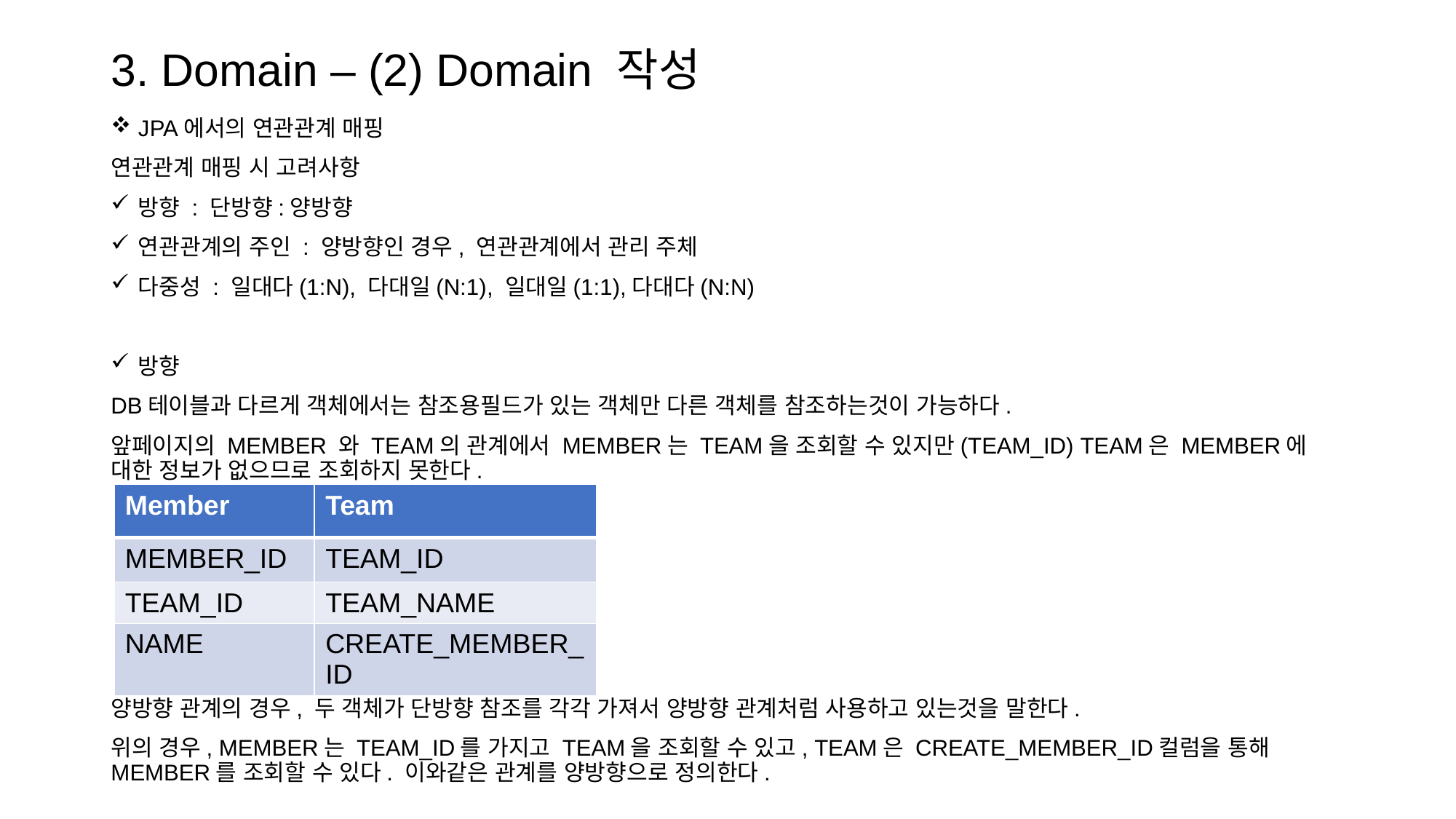

# 3. Domain – (2) Domain 작성
JPA에서의 연관관계 매핑
연관관계 매핑 시 고려사항
방향 : 단방향:양방향
연관관계의 주인 : 양방향인 경우, 연관관계에서 관리 주체
다중성 : 일대다(1:N), 다대일(N:1), 일대일(1:1),다대다(N:N)

방향
DB테이블과 다르게 객체에서는 참조용필드가 있는 객체만 다른 객체를 참조하는것이 가능하다.
앞페이지의 MEMBER 와 TEAM의 관계에서 MEMBER는 TEAM을 조회할 수 있지만(TEAM_ID) TEAM은 MEMBER에 대한 정보가 없으므로 조회하지 못한다.

양방향 관계의 경우, 두 객체가 단방향 참조를 각각 가져서 양방향 관계처럼 사용하고 있는것을 말한다.
위의 경우, MEMBER는 TEAM_ID를 가지고 TEAM을 조회할 수 있고, TEAM은 CREATE_MEMBER_ID컬럼을 통해 MEMBER를 조회할 수 있다. 이와같은 관계를 양방향으로 정의한다.

| Member | Team |
| --- | --- |
| MEMBER\_ID | TEAM\_ID |
| TEAM\_ID | TEAM\_NAME |
| NAME | CREATE\_MEMBER\_ID |